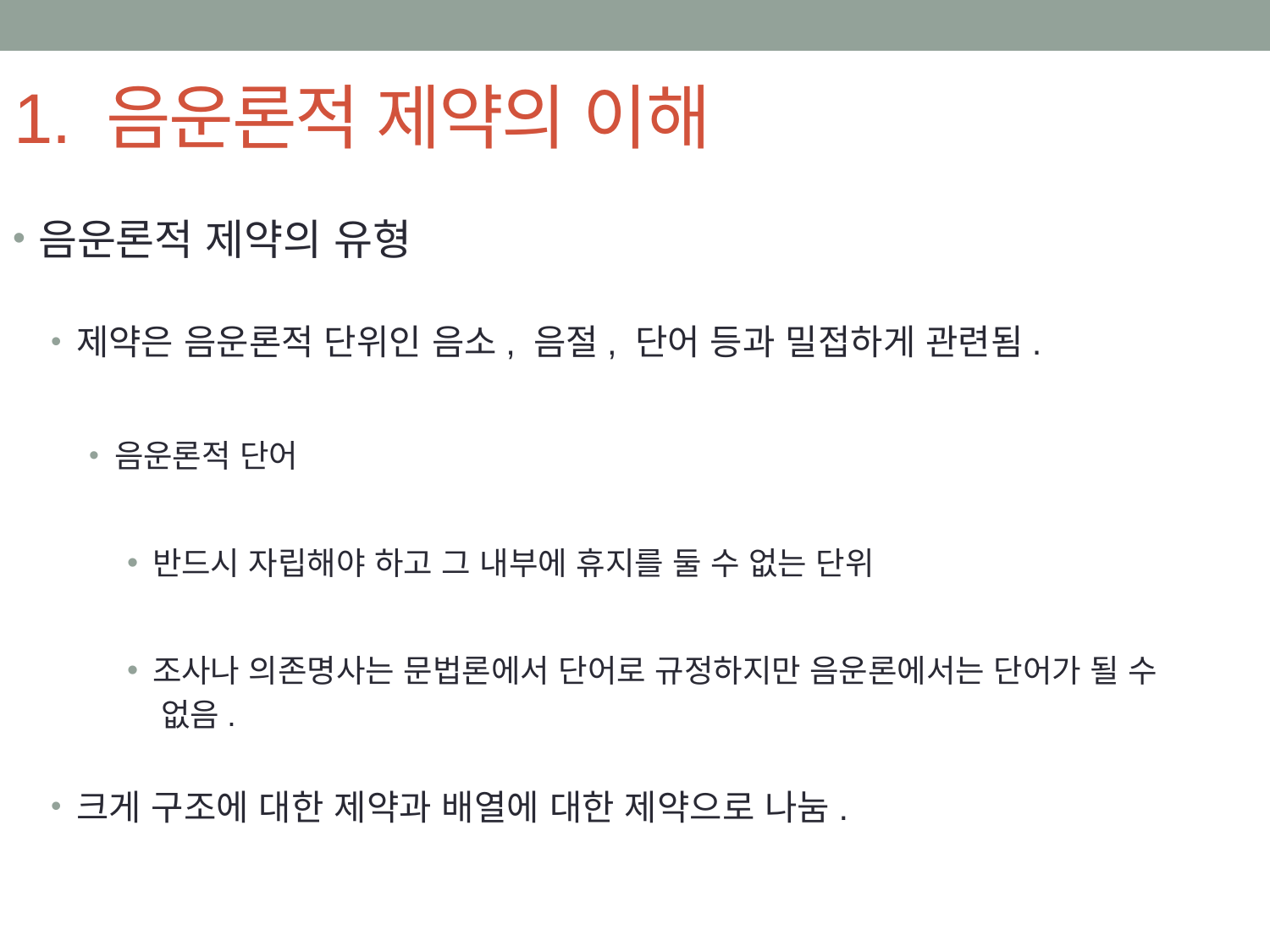

# 1. 음운론적 제약의 이해
음운론적 제약의 유형

제약은 음운론적 단위인 음소, 음절, 단어 등과 밀접하게 관련됨.

음운론적 단어

반드시 자립해야 하고 그 내부에 휴지를 둘 수 없는 단위

조사나 의존명사는 문법론에서 단어로 규정하지만 음운론에서는 단어가 될 수
   없음.

크게 구조에 대한 제약과 배열에 대한 제약으로 나눔.